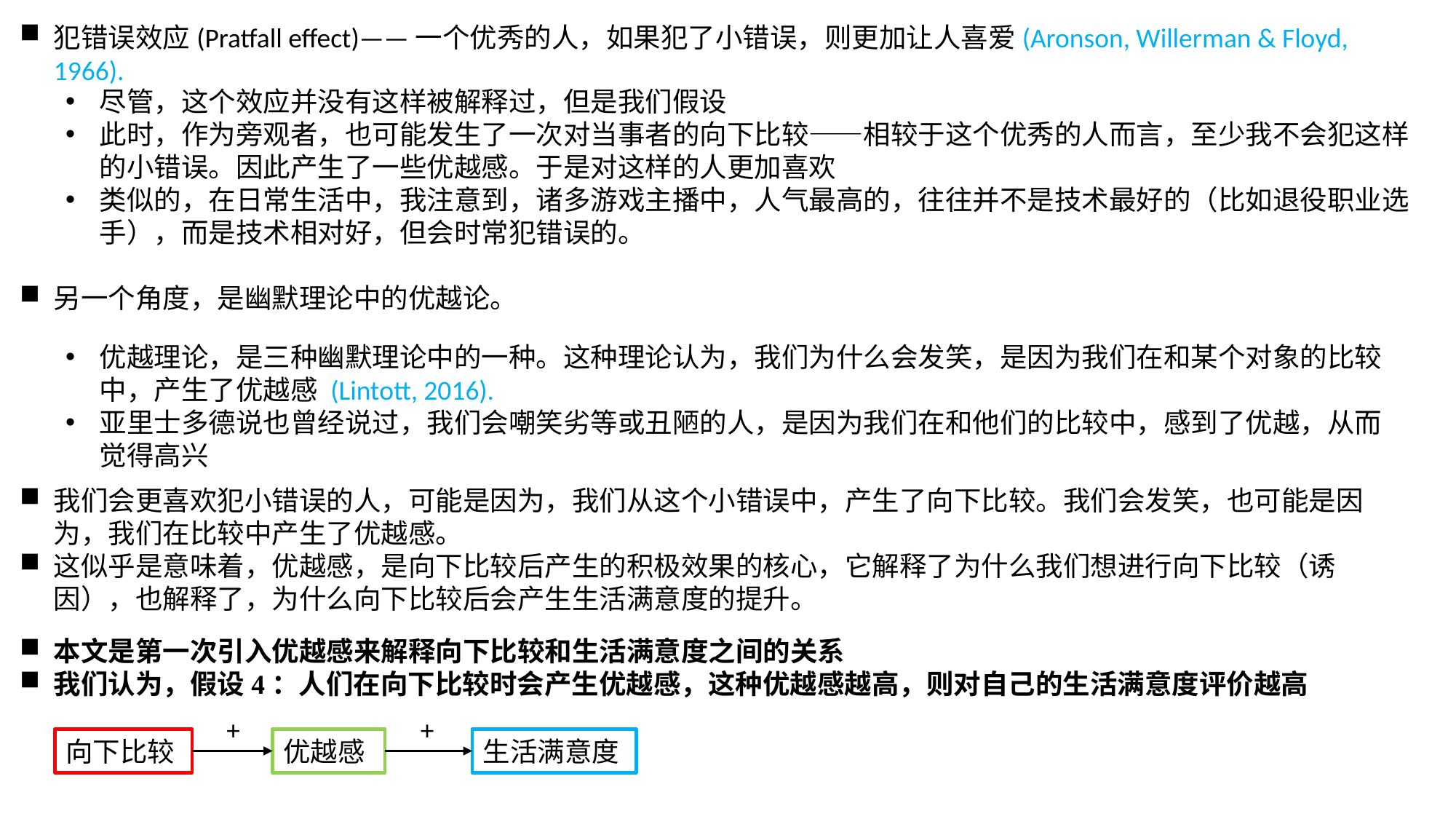

犯错误效应(Pratfall effect)——一个优秀的人，如果犯了小错误，则更加让人喜爱(Aronson, Willerman & Floyd, 1966).
尽管，这个效应并没有这样被解释过，但是我们假设
此时，作为旁观者，也可能发生了一次对当事者的向下比较——相较于这个优秀的人而言，至少我不会犯这样的小错误。因此产生了一些优越感。于是对这样的人更加喜欢
类似的，在日常生活中，我注意到，诸多游戏主播中，人气最高的，往往并不是技术最好的（比如退役职业选手），而是技术相对好，但会时常犯错误的。
另一个角度，是幽默理论中的优越论。
优越理论，是三种幽默理论中的一种。这种理论认为，我们为什么会发笑，是因为我们在和某个对象的比较中，产生了优越感 (Lintott, 2016).
亚里士多德说也曾经说过，我们会嘲笑劣等或丑陋的人，是因为我们在和他们的比较中，感到了优越，从而觉得高兴
我们会更喜欢犯小错误的人，可能是因为，我们从这个小错误中，产生了向下比较。我们会发笑，也可能是因为，我们在比较中产生了优越感。
这似乎是意味着，优越感，是向下比较后产生的积极效果的核心，它解释了为什么我们想进行向下比较（诱因），也解释了，为什么向下比较后会产生生活满意度的提升。
本文是第一次引入优越感来解释向下比较和生活满意度之间的关系
我们认为，假设4：人们在向下比较时会产生优越感，这种优越感越高，则对自己的生活满意度评价越高
+
+
优越感
生活满意度
向下比较